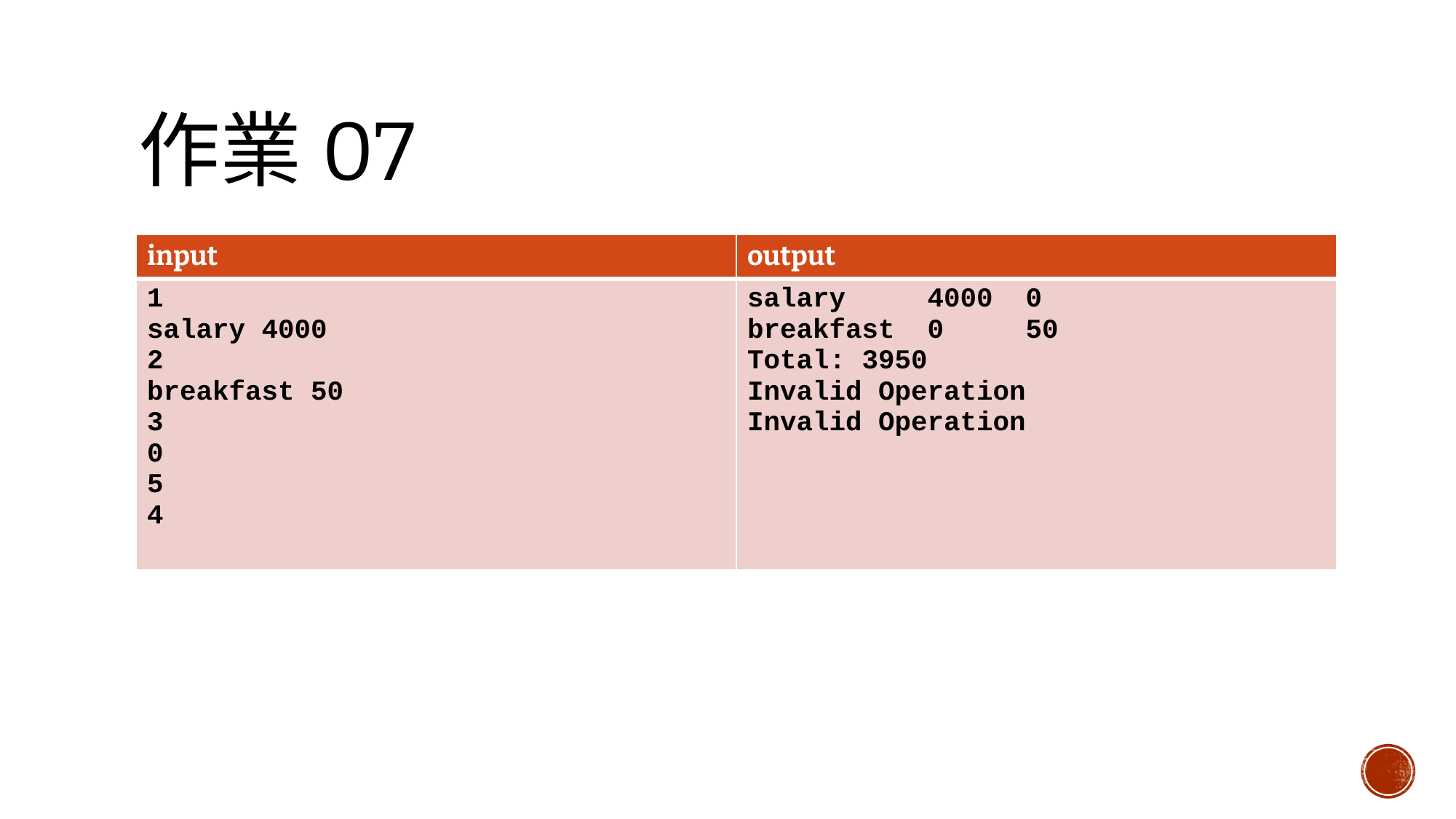

# 作業07
| input | output |
| --- | --- |
| 1 salary 4000 2 breakfast 50 3 0 5 4 | salary 4000 0 breakfast 0 50 Total: 3950 Invalid Operation Invalid Operation |